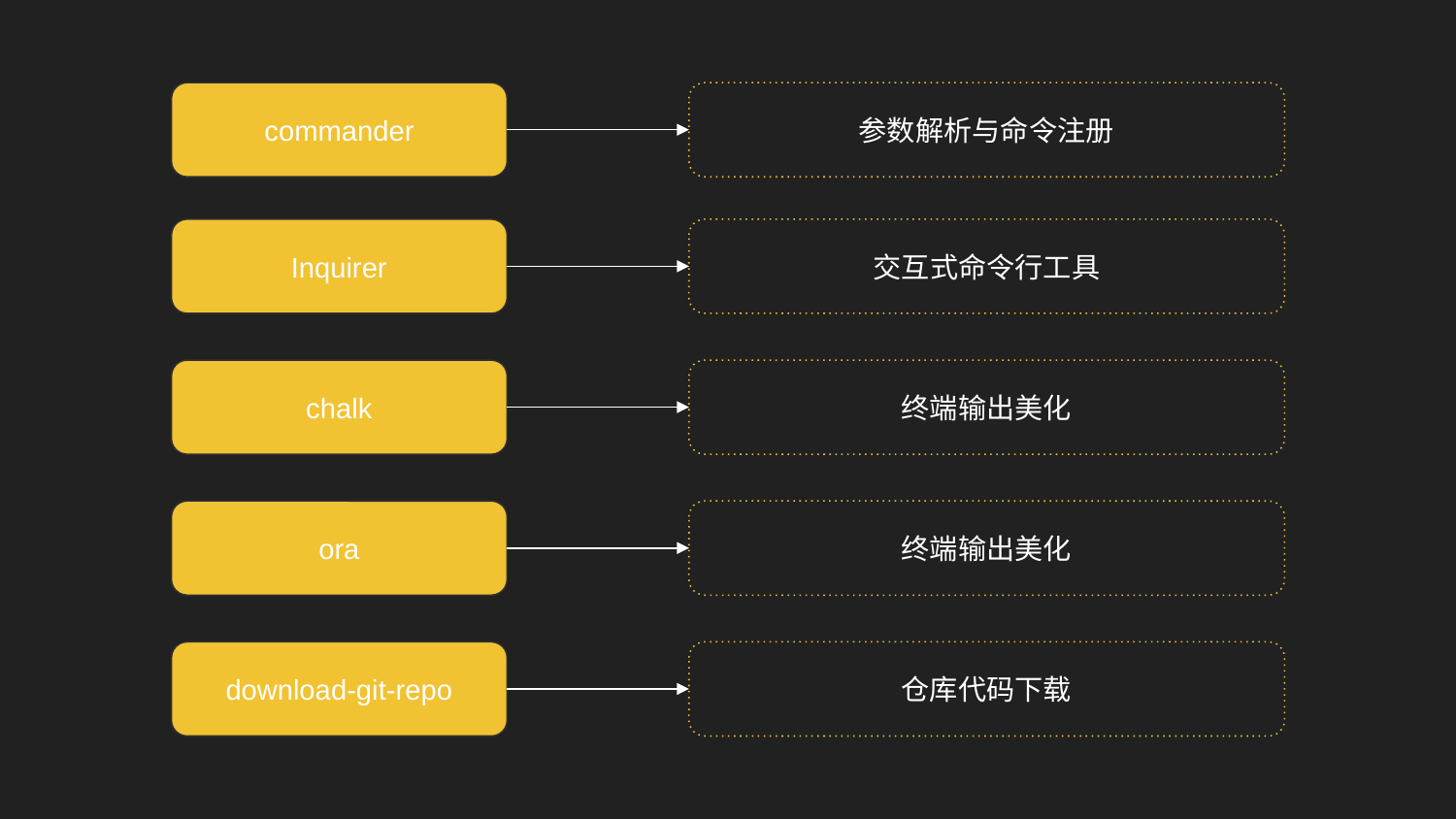

commander
参数解析与命令注册
Inquirer
交互式命令行工具
chalk
终端输出美化
ora
终端输出美化
download-git-repo
仓库代码下载